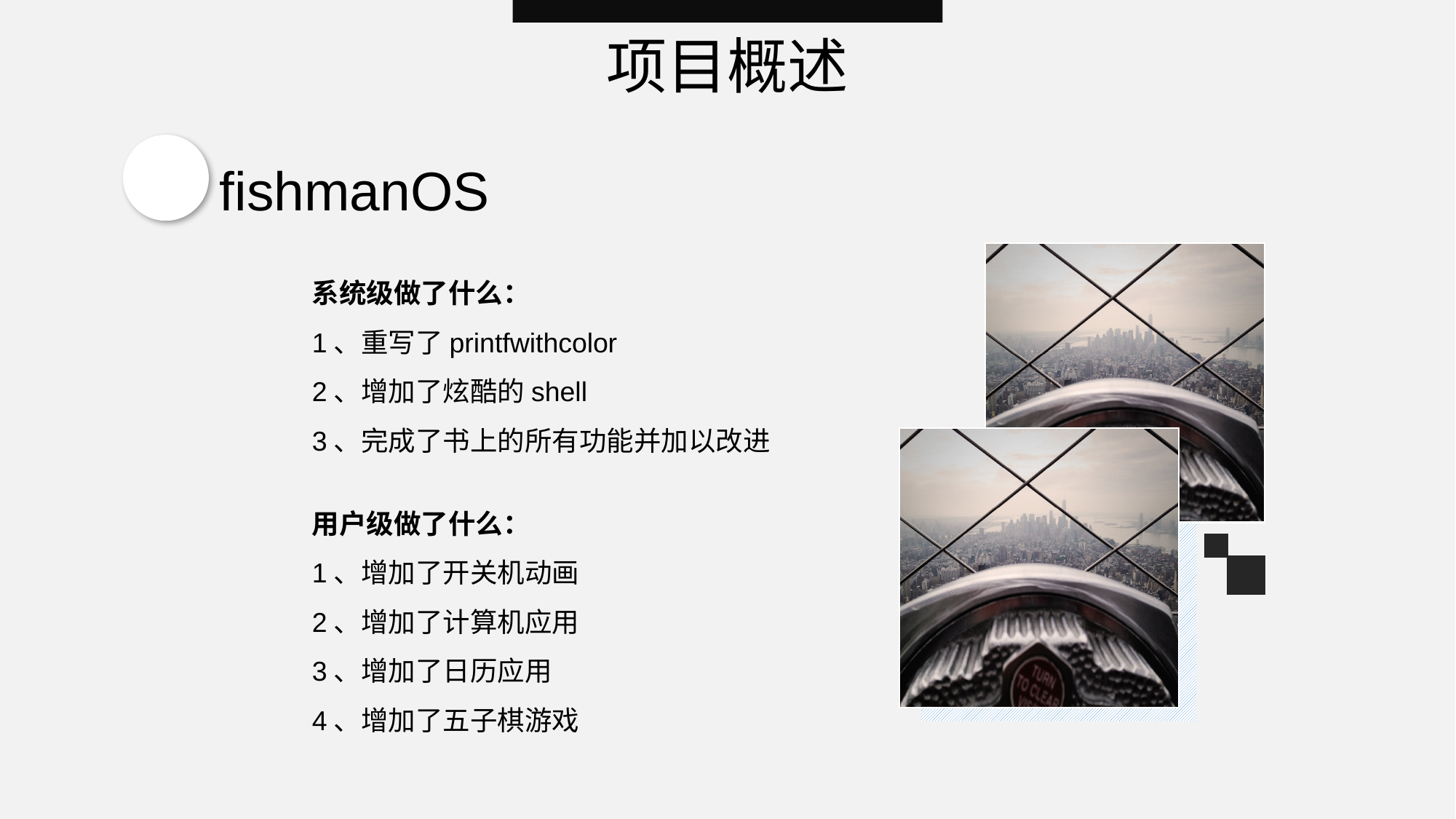

项目概述

fishmanOS

系统级做了什么：
1、重写了printfwithcolor
2、增加了炫酷的shell
3、完成了书上的所有功能并加以改进
用户级做了什么：
1、增加了开关机动画
2、增加了计算机应用
3、增加了日历应用
4、增加了五子棋游戏